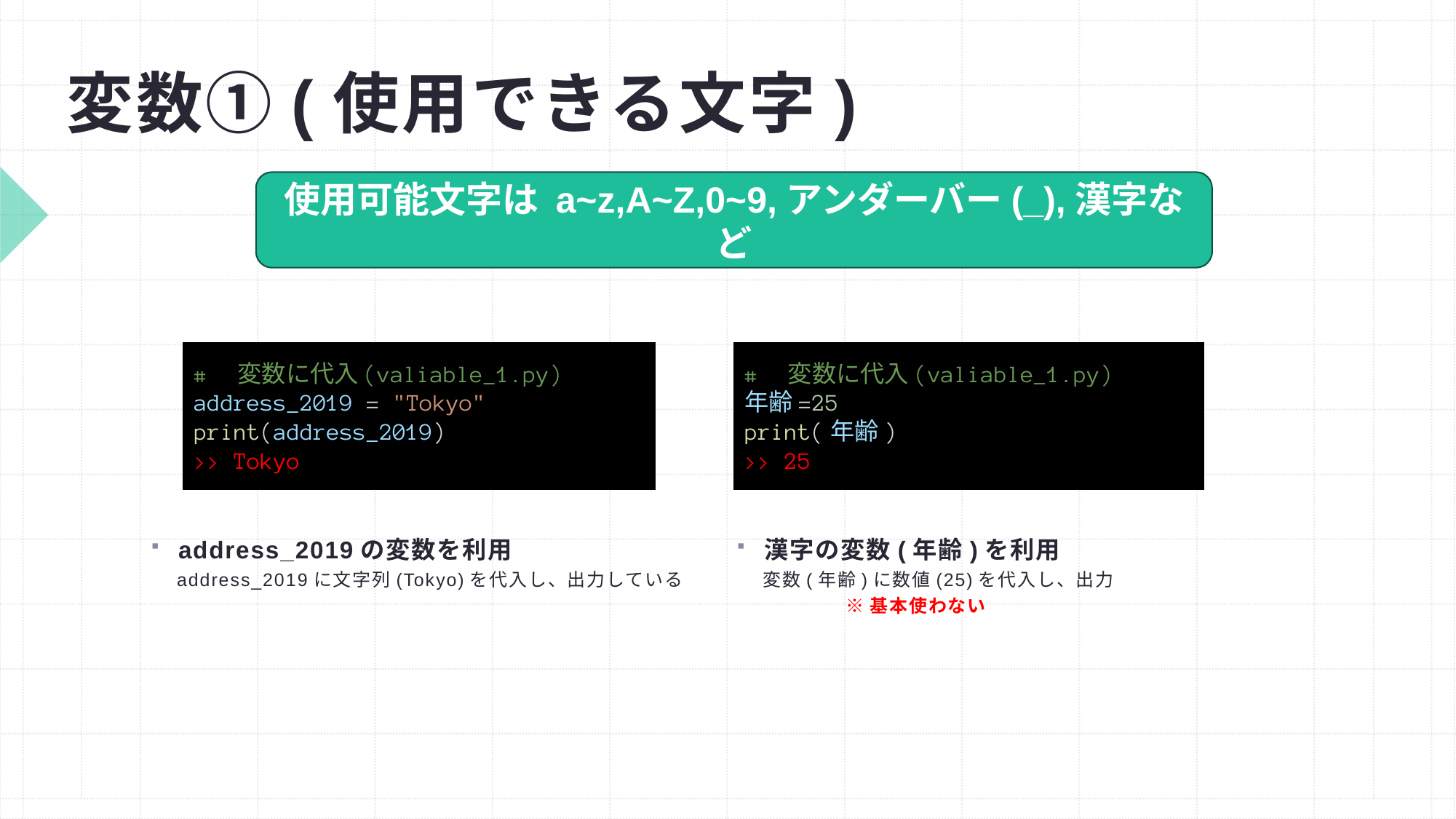

# 変数①(使用できる文字)
使用可能文字は a~z,A~Z,0~9,アンダーバー(_),漢字など
#　変数に代入(valiable_1.py)
年齢=25
print(年齢)
>> 25
#　変数に代入(valiable_1.py)
address_2019 = "Tokyo"
print(address_2019)
>> Tokyo
漢字の変数(年齢)を利用
    変数(年齢)に数値(25)を代入し、出力
	※基本使わない
address_2019の変数を利用
    address_2019に文字列(Tokyo)を代入し、出力している